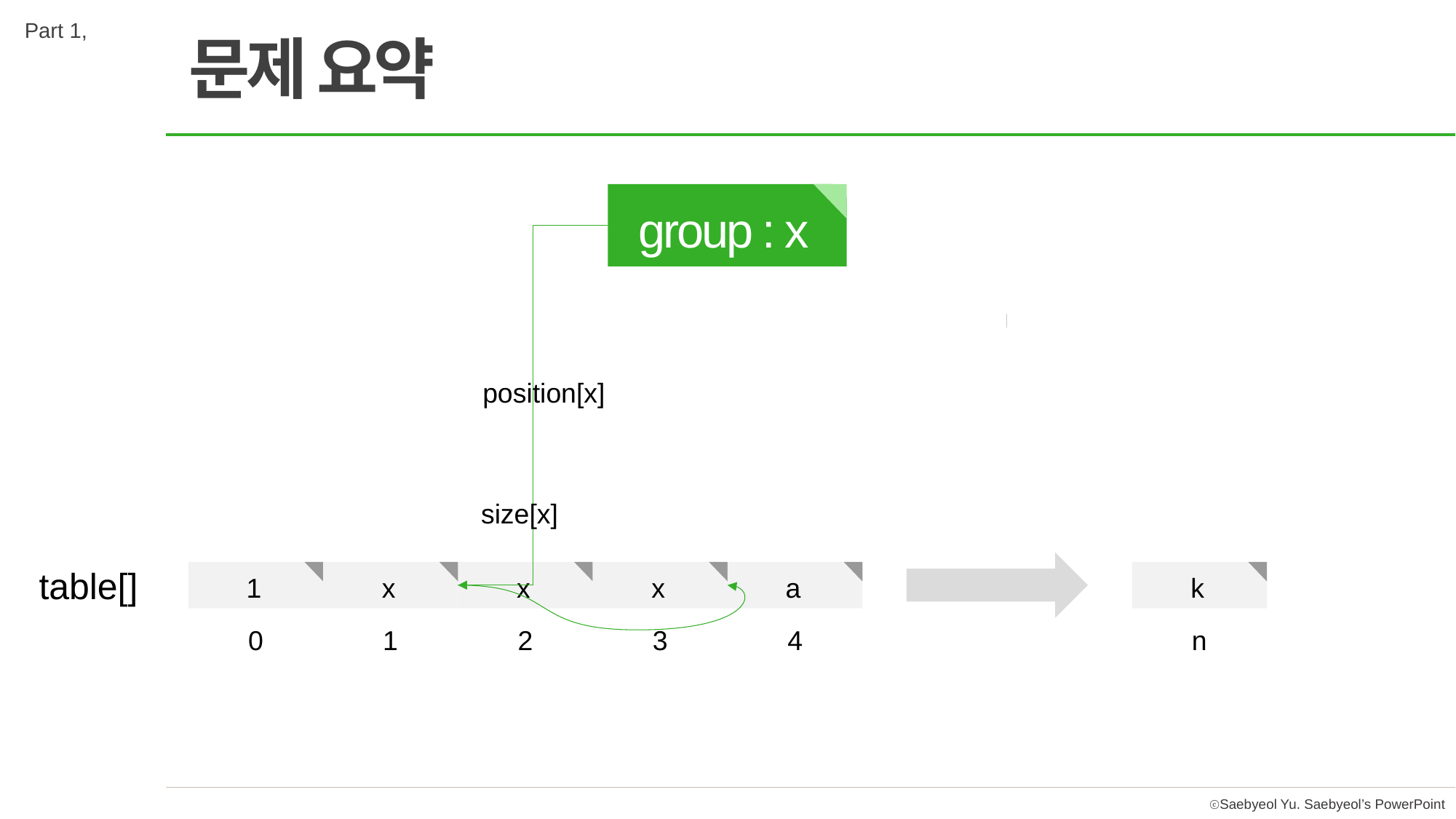

Part 1,
문제 요약
group : x

position[x]
size[x]

table[]
k

x

x

1

x

a

1
2
0
3
4
n